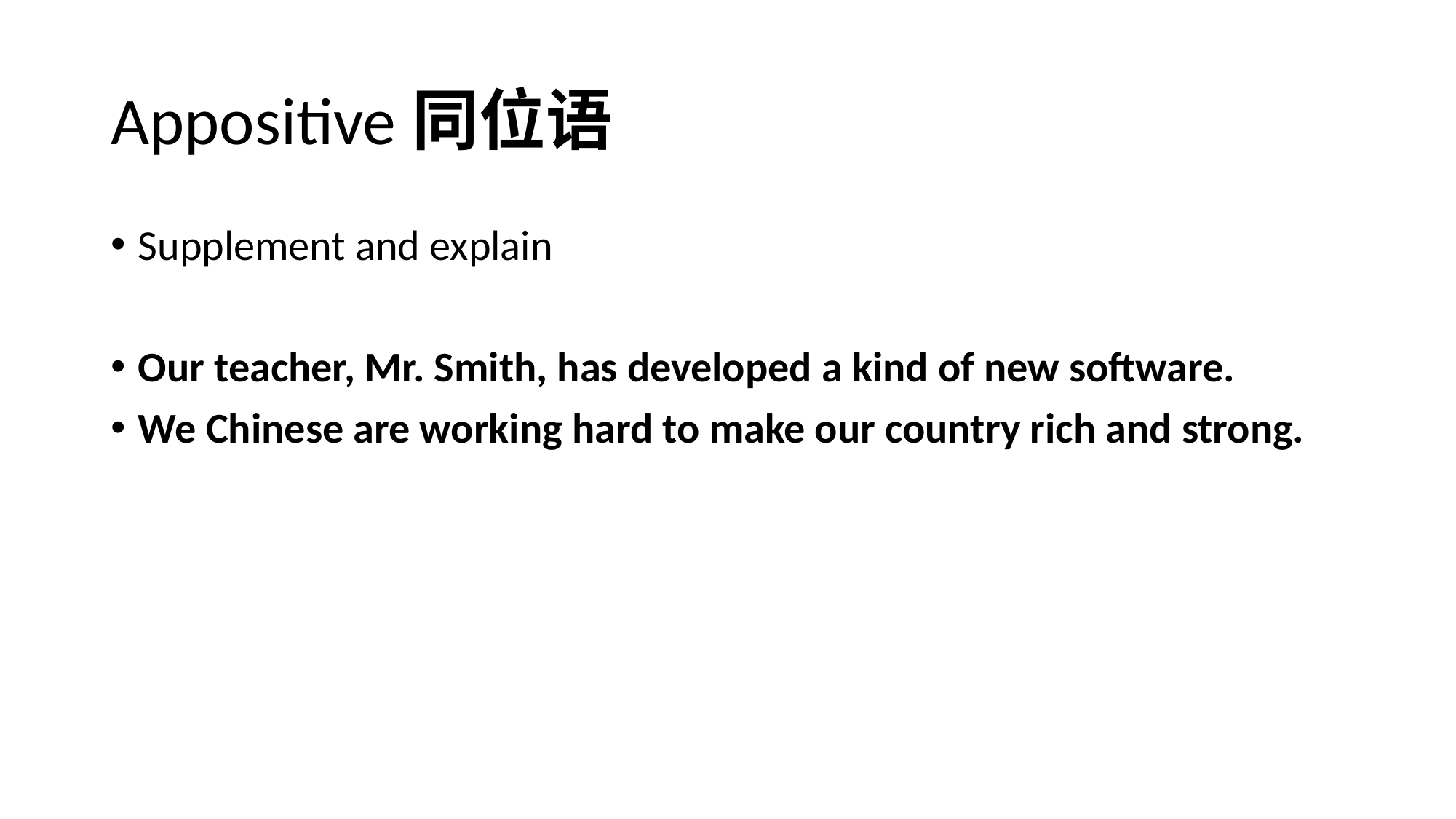

# Appositive同位语
Supplement and explain

Our teacher, Mr. Smith, has developed a kind of new software.
We Chinese are working hard to make our country rich and strong.